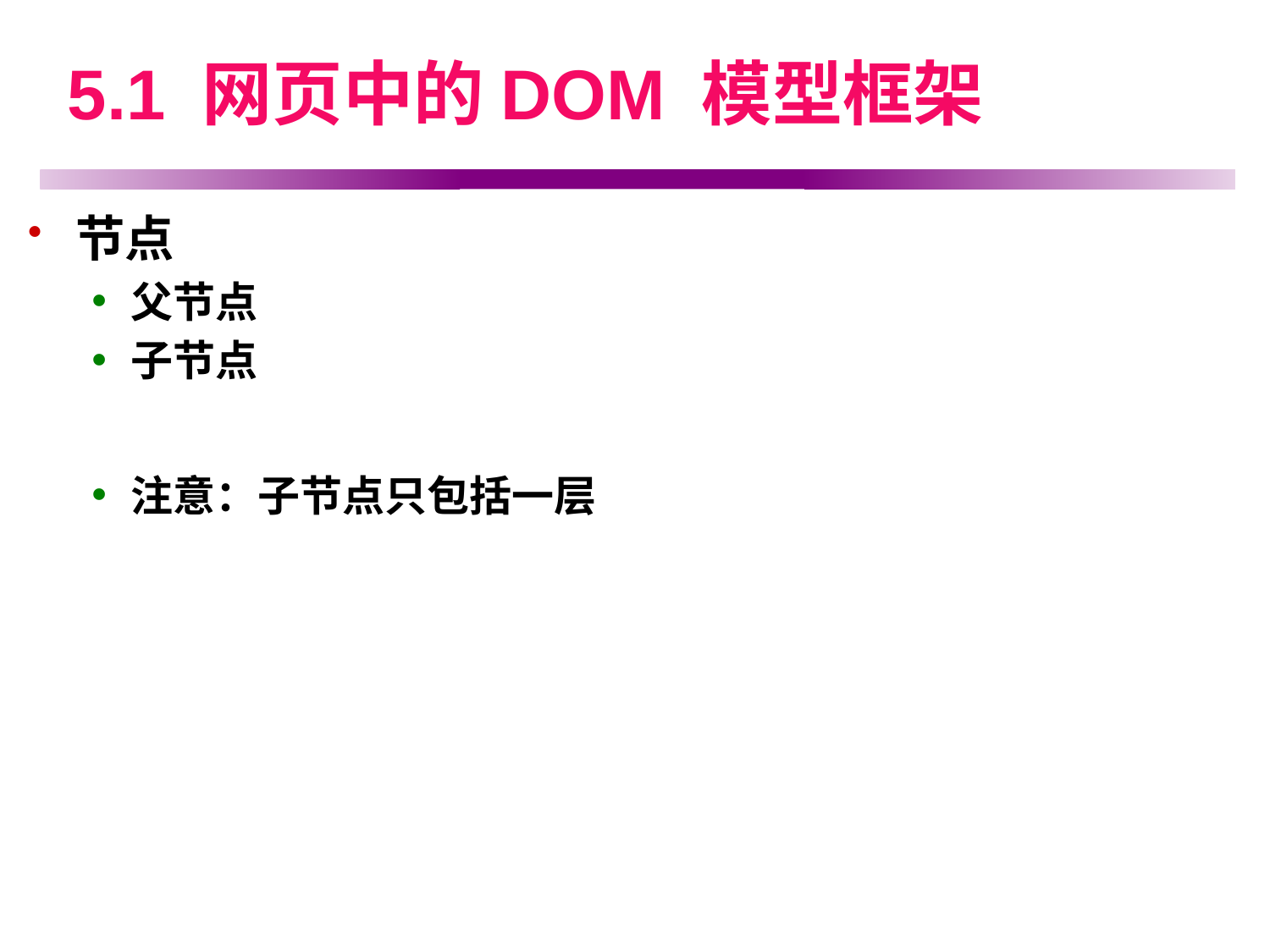

# 5.1 网页中的DOM 模型框架
节点
父节点
子节点

注意：子节点只包括一层